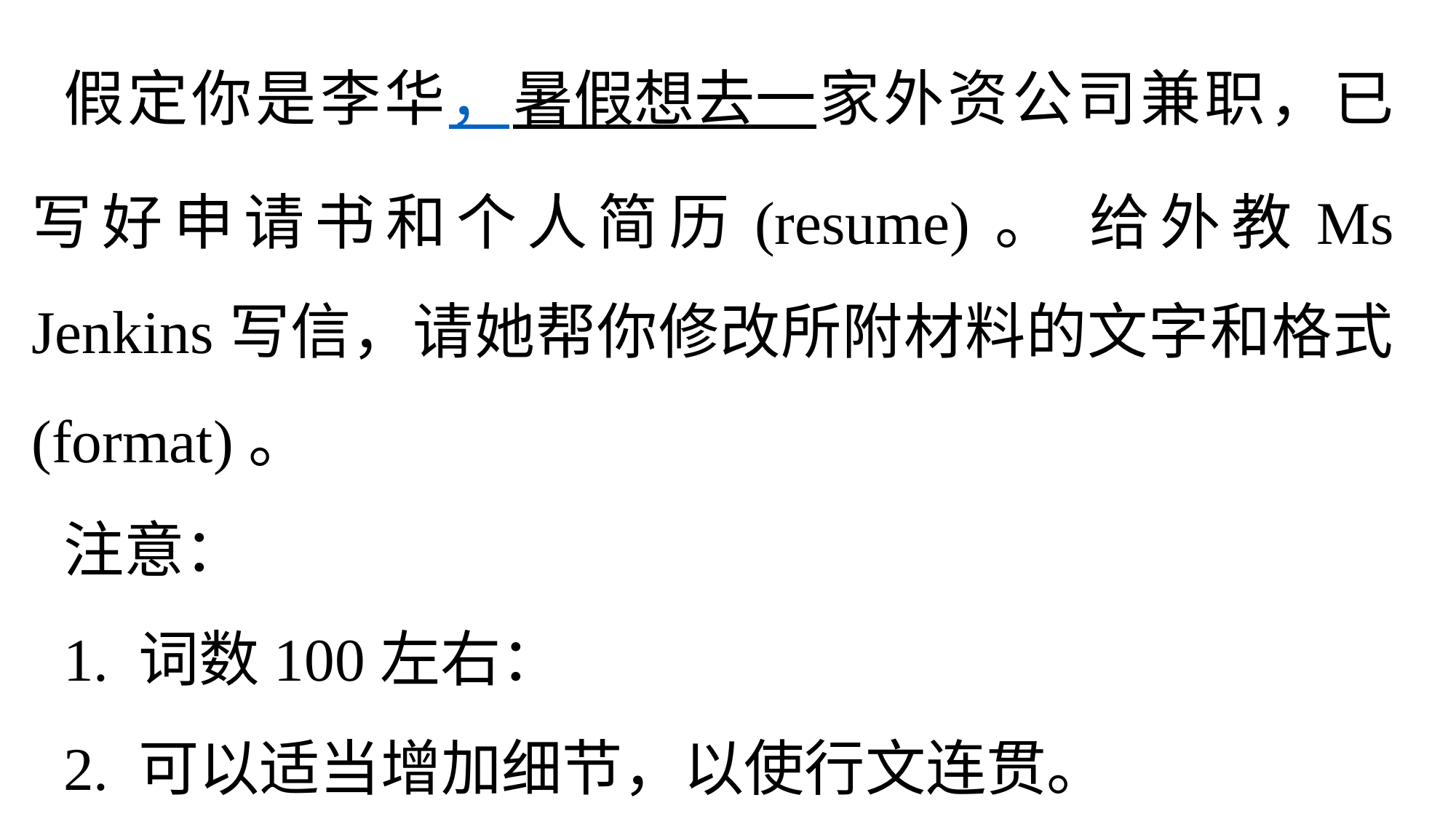

假定你是李华，暑假想去一家外资公司兼职，已写好申请书和个人简历(resume)。 给外教Ms Jenkins写信，请她帮你修改所附材料的文字和格式 (format)。
注意：
1. 词数100左右：
2. 可以适当增加细节，以使行文连贯。